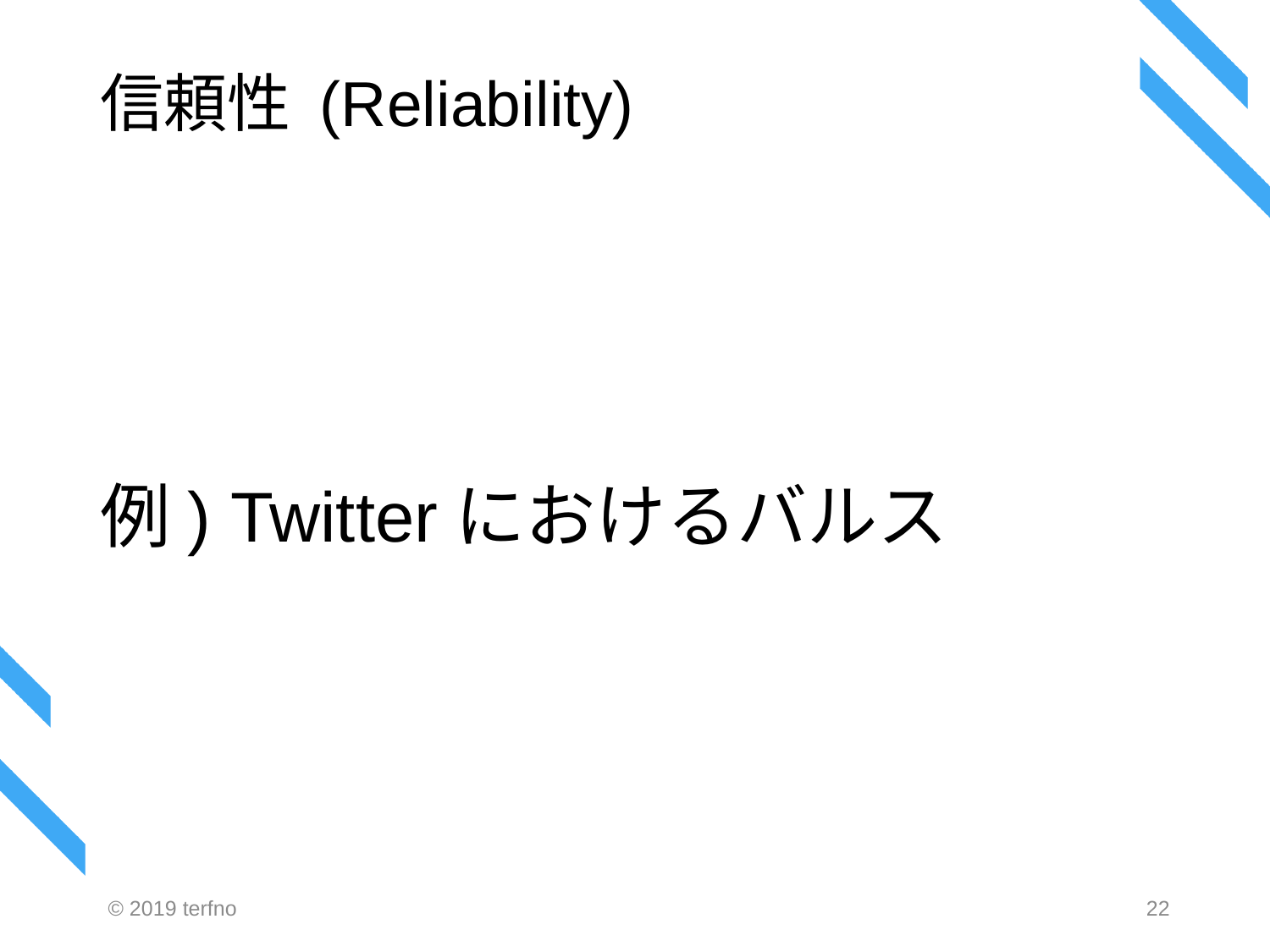

# 信頼性 (Reliability)
例) Twitterにおけるバルス
© 2019 terfno
22